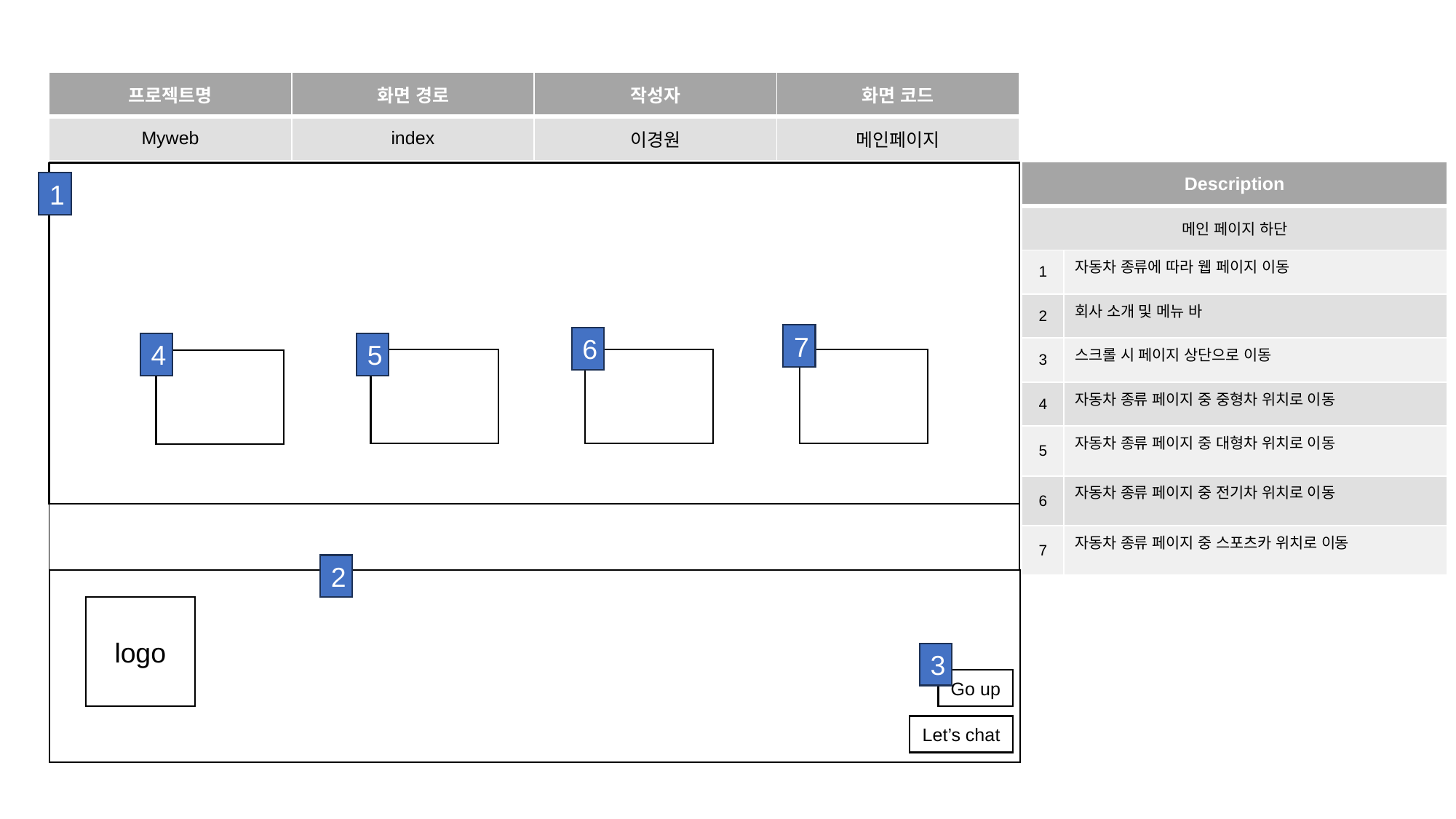

| 프로젝트명 | 화면 경로 | 작성자 | 화면 코드 |
| --- | --- | --- | --- |
| Myweb | index | 이경원 | 메인페이지 |

| Description |  |
| --- | --- |
| 메인 페이지 하단 |  |
| 1 | 자동차 종류에 따라 웹 페이지 이동 |
| 2 | 회사 소개 및 메뉴 바 |
| 3 | 스크롤 시 페이지 상단으로 이동 |
| 4 | 자동차 종류 페이지 중 중형차 위치로 이동 |
| 5 | 자동차 종류 페이지 중 대형차 위치로 이동 |
| 6 | 자동차 종류 페이지 중 전기차 위치로 이동 |
| 7 | 자동차 종류 페이지 중 스포츠카 위치로 이동 |

1
7
6
4
5

2

logo
3
Go up
Let’s chat